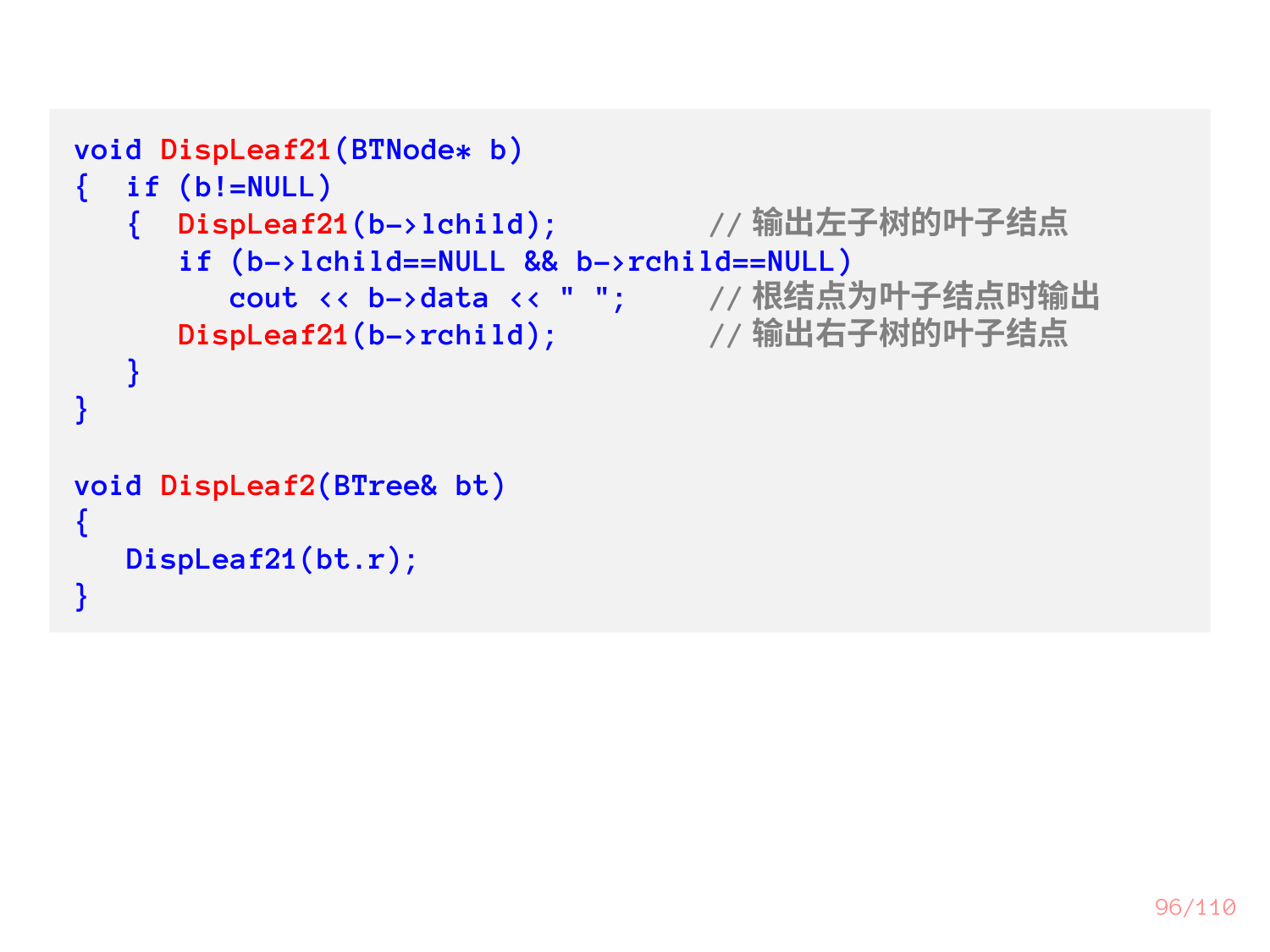

void DispLeaf21(BTNode* b)
{  if (b!=NULL)
   {  DispLeaf21(b->lchild);		//输出左子树的叶子结点
      if (b->lchild==NULL && b->rchild==NULL)
         cout << b->data << " ";	//根结点为叶子结点时输出
      DispLeaf21(b->rchild);		//输出右子树的叶子结点
   }
}
void DispLeaf2(BTree& bt)
{
   DispLeaf21(bt.r);
}
96/110